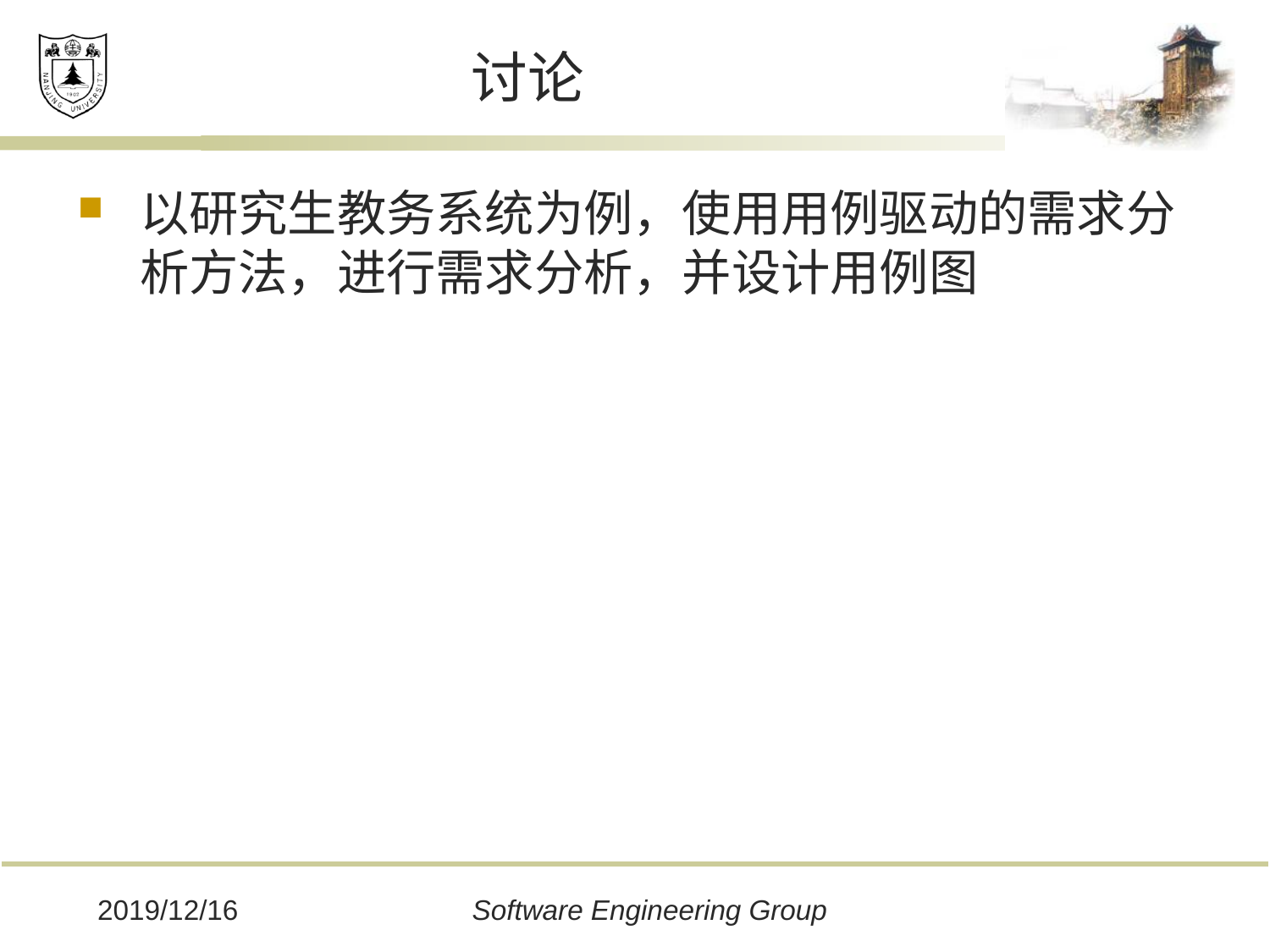

# 讨论
以研究生教务系统为例，使用用例驱动的需求分析方法，进行需求分析，并设计用例图
2019/12/16
Software Engineering Group